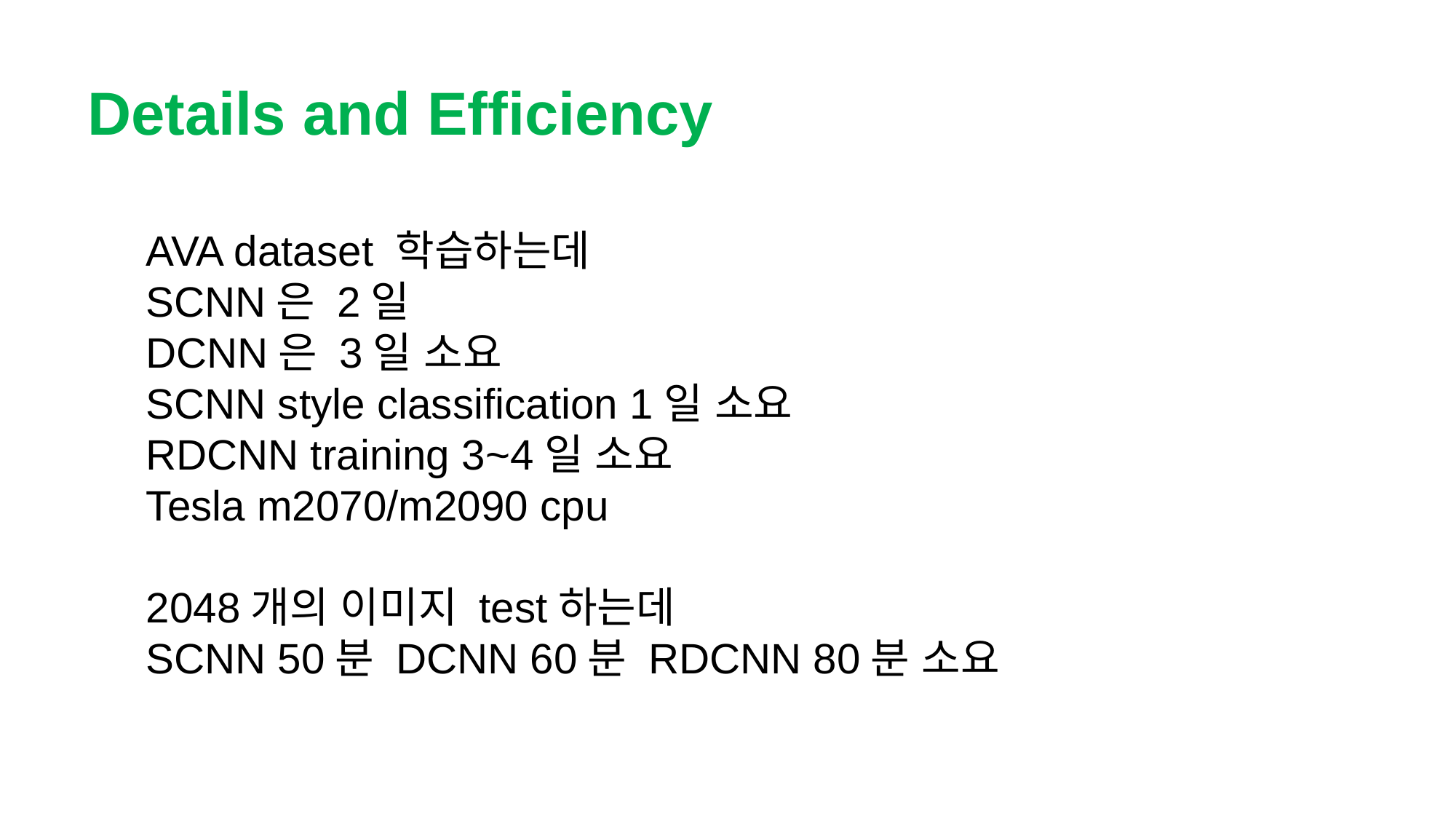

Details and Efficiency
AVA dataset 학습하는데
SCNN은 2일
DCNN은 3일 소요
SCNN style classification 1일 소요
RDCNN training 3~4일 소요
Tesla m2070/m2090 cpu

2048개의 이미지 test하는데
SCNN 50분 DCNN 60분 RDCNN 80분 소요